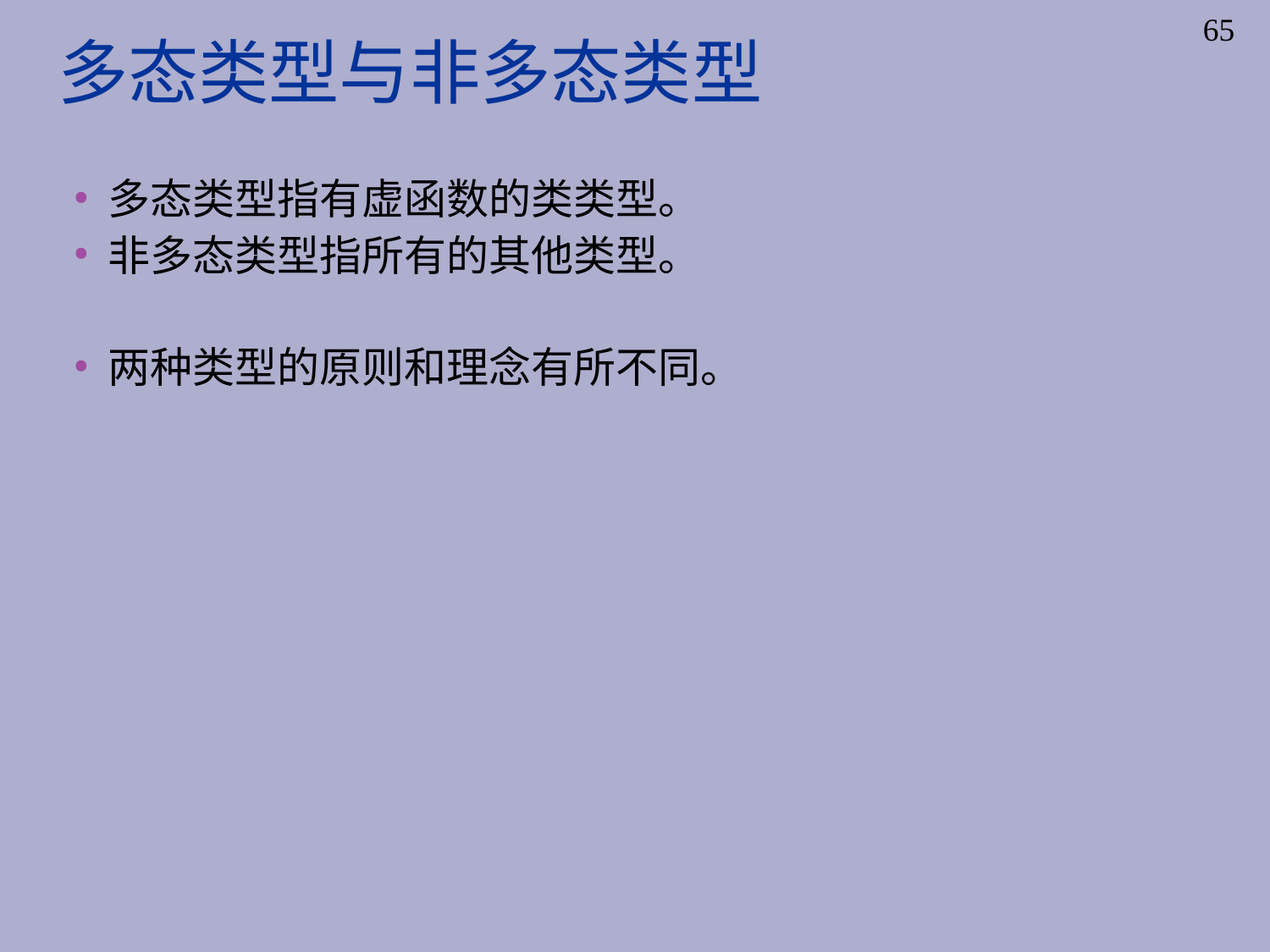

# 多态类型与非多态类型
65
多态类型指有虚函数的类类型。
非多态类型指所有的其他类型。

两种类型的原则和理念有所不同。